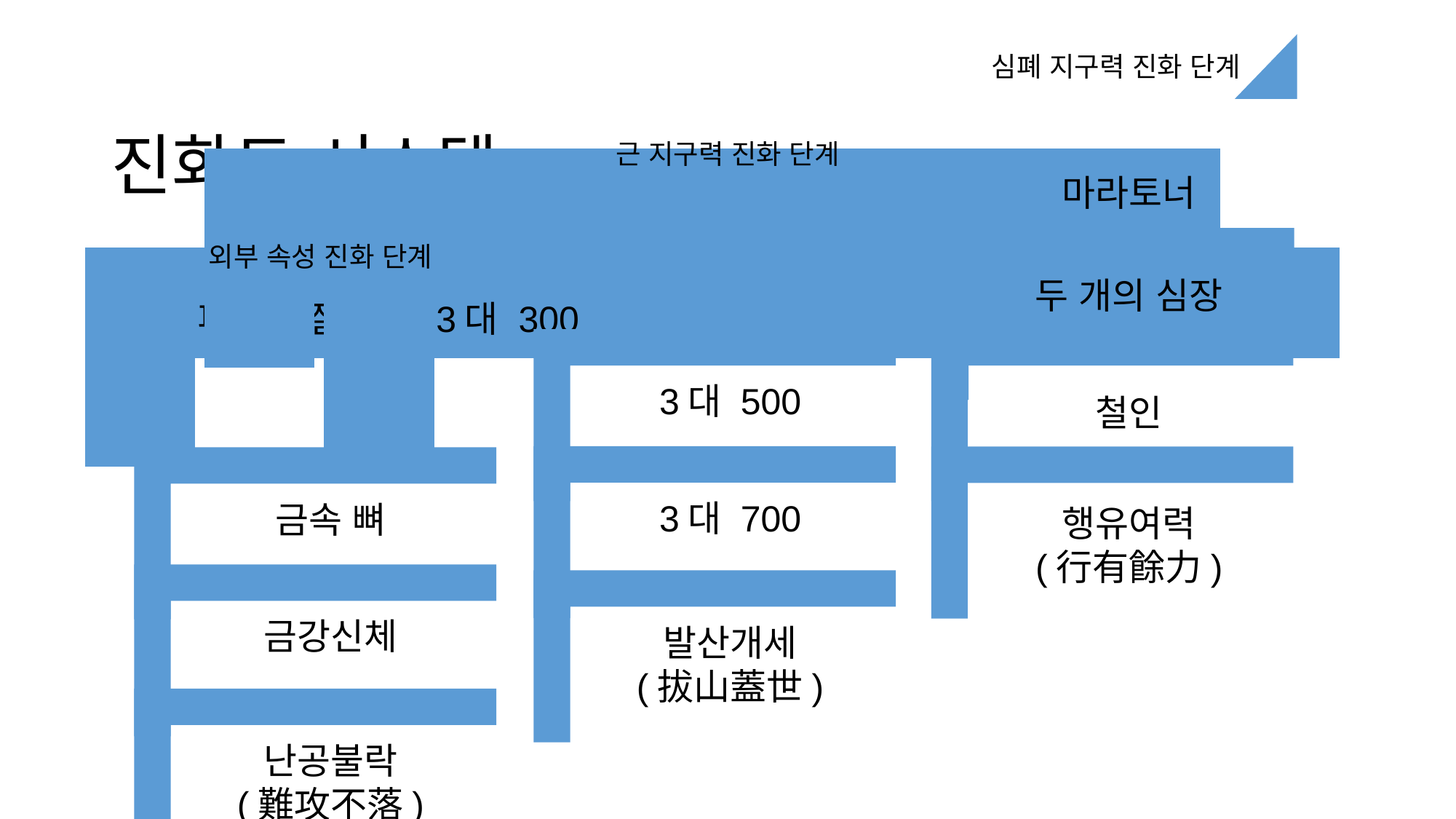

심폐 지구력 진화 단계
# 진화도 시스템
피부 경질화
3대 300
근 지구력 진화 단계
마라토너

외부 속성 진화 단계
두 개의 심장

3대 500
철인

3대 700
금속 뼈
행유여력
(行有餘力)

금강신체
발산개세
(拔山蓋世)

난공불락
(難攻不落)